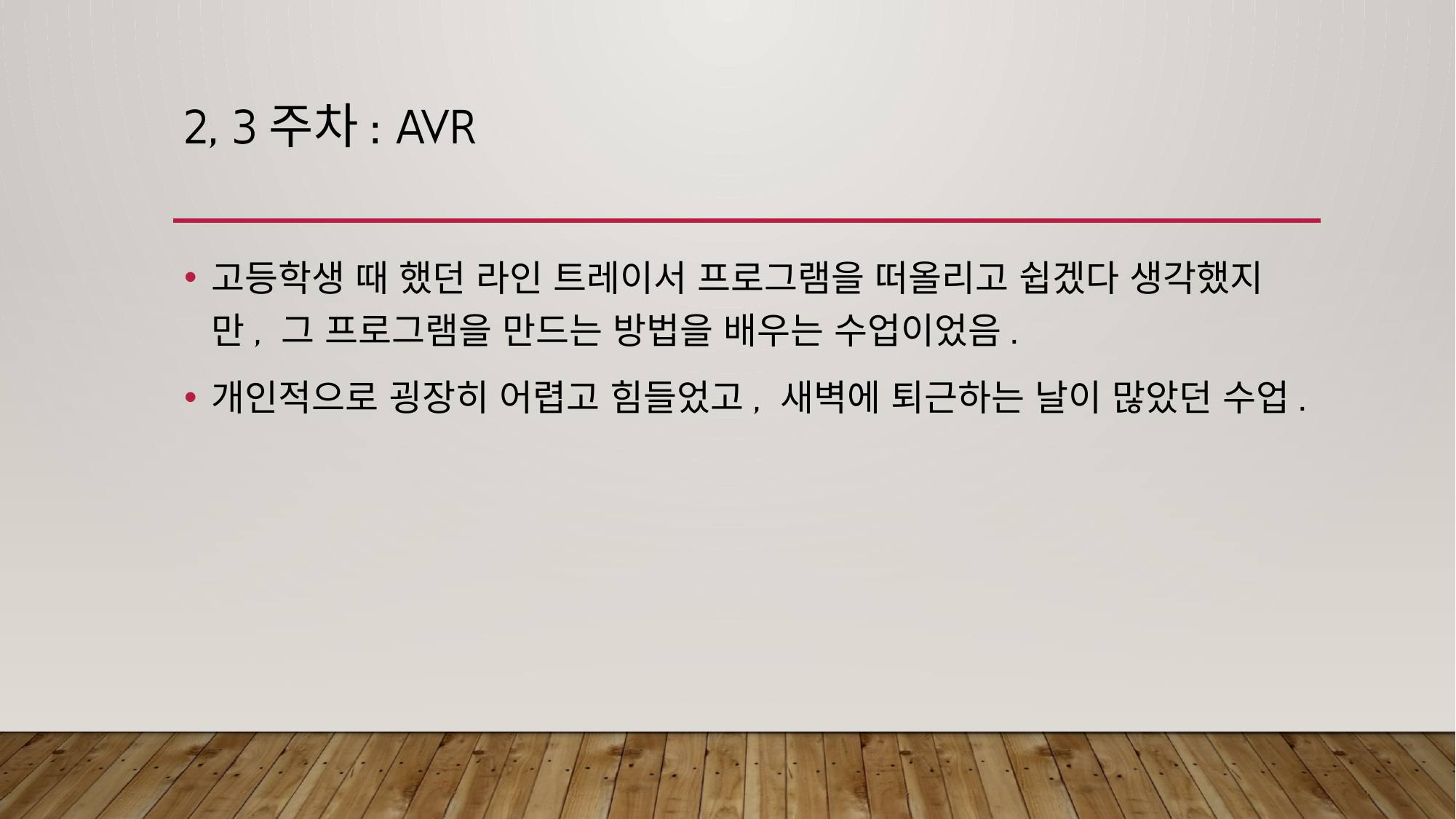

# 2, 3주차: AVR
고등학생 때 했던 라인 트레이서 프로그램을 떠올리고 쉽겠다 생각했지만, 그 프로그램을 만드는 방법을 배우는 수업이었음.
개인적으로 굉장히 어렵고 힘들었고, 새벽에 퇴근하는 날이 많았던 수업.